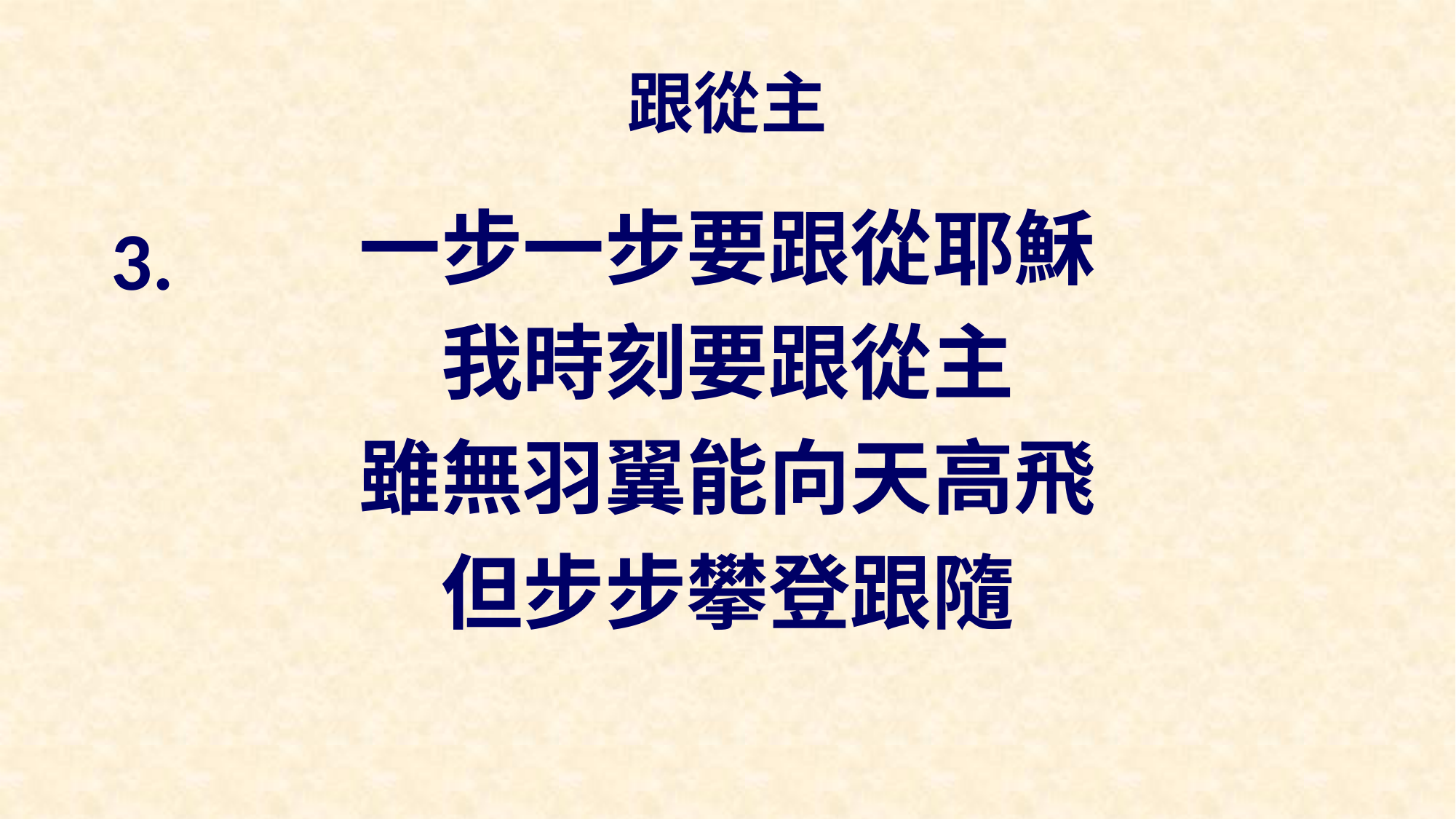

# 跟從主
一步一步要跟從耶穌
我時刻要跟從主
雖無羽翼能向天高飛
但步步攀登跟隨
3.